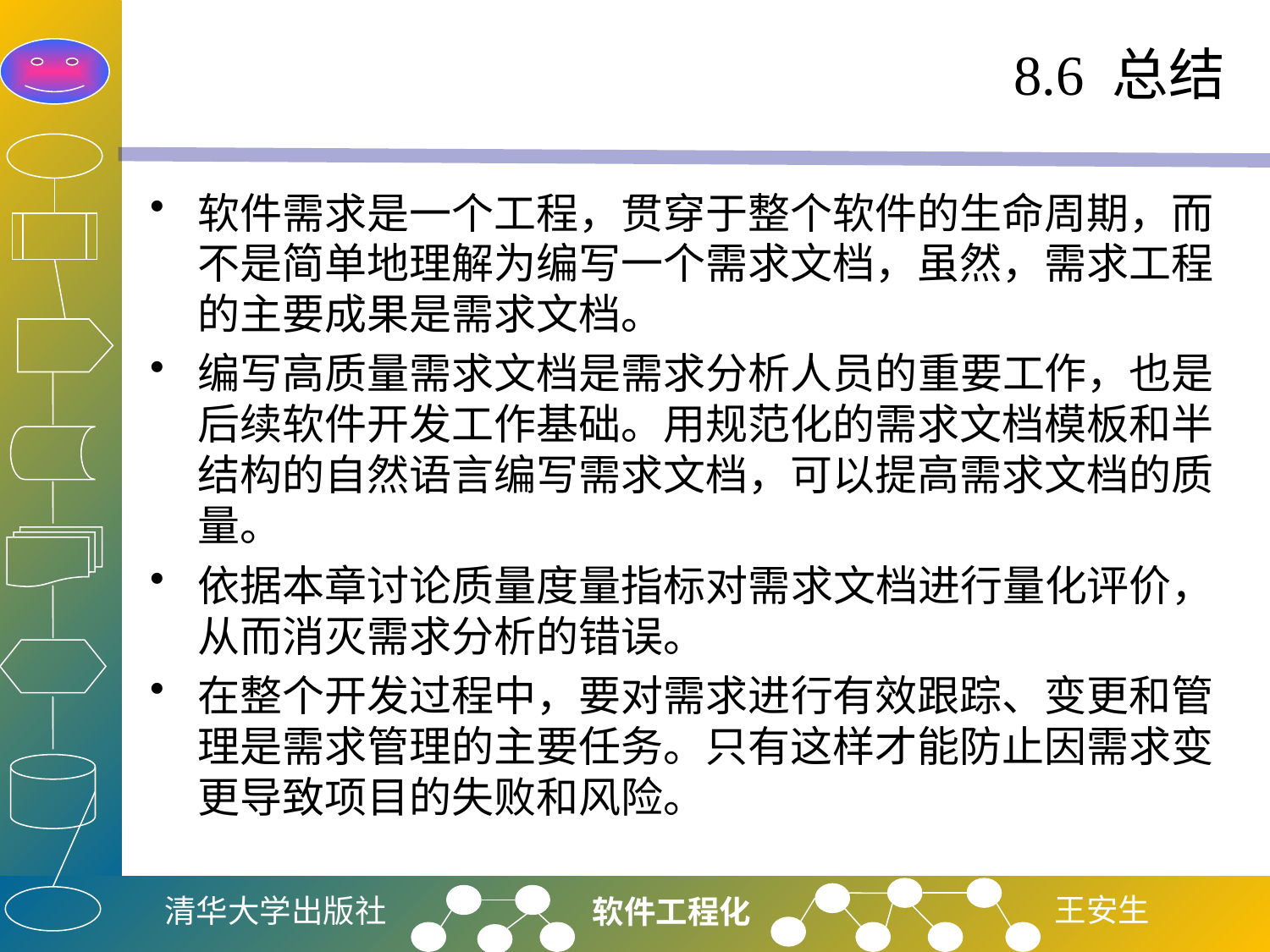

# 8.6 总结
软件需求是一个工程，贯穿于整个软件的生命周期，而不是简单地理解为编写一个需求文档，虽然，需求工程的主要成果是需求文档。
编写高质量需求文档是需求分析人员的重要工作，也是后续软件开发工作基础。用规范化的需求文档模板和半结构的自然语言编写需求文档，可以提高需求文档的质量。
依据本章讨论质量度量指标对需求文档进行量化评价，从而消灭需求分析的错误。
在整个开发过程中，要对需求进行有效跟踪、变更和管理是需求管理的主要任务。只有这样才能防止因需求变更导致项目的失败和风险。